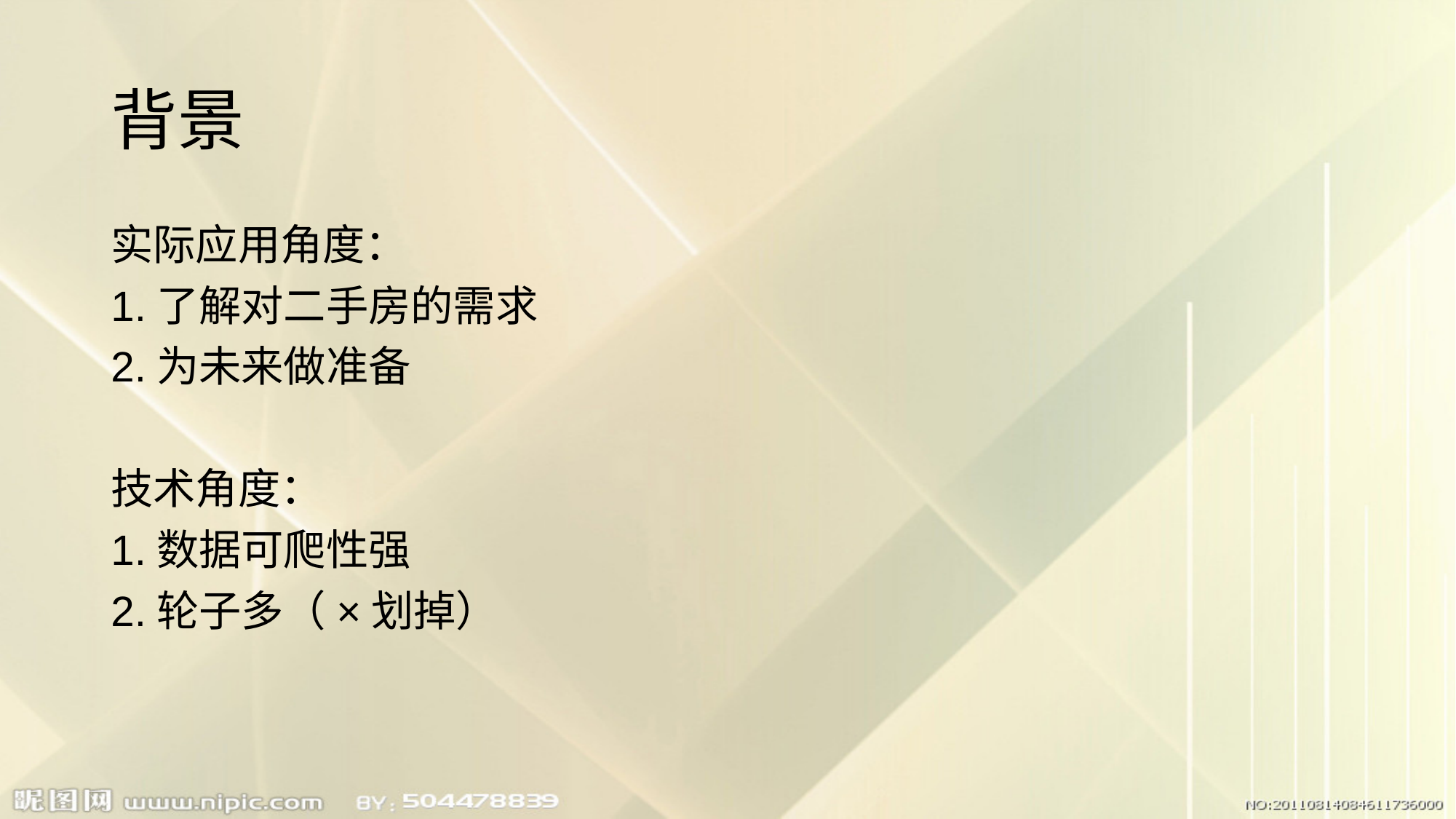

# 背景
实际应用角度：
1.了解对二手房的需求
2.为未来做准备

技术角度：
1.数据可爬性强
2.轮子多（×划掉）